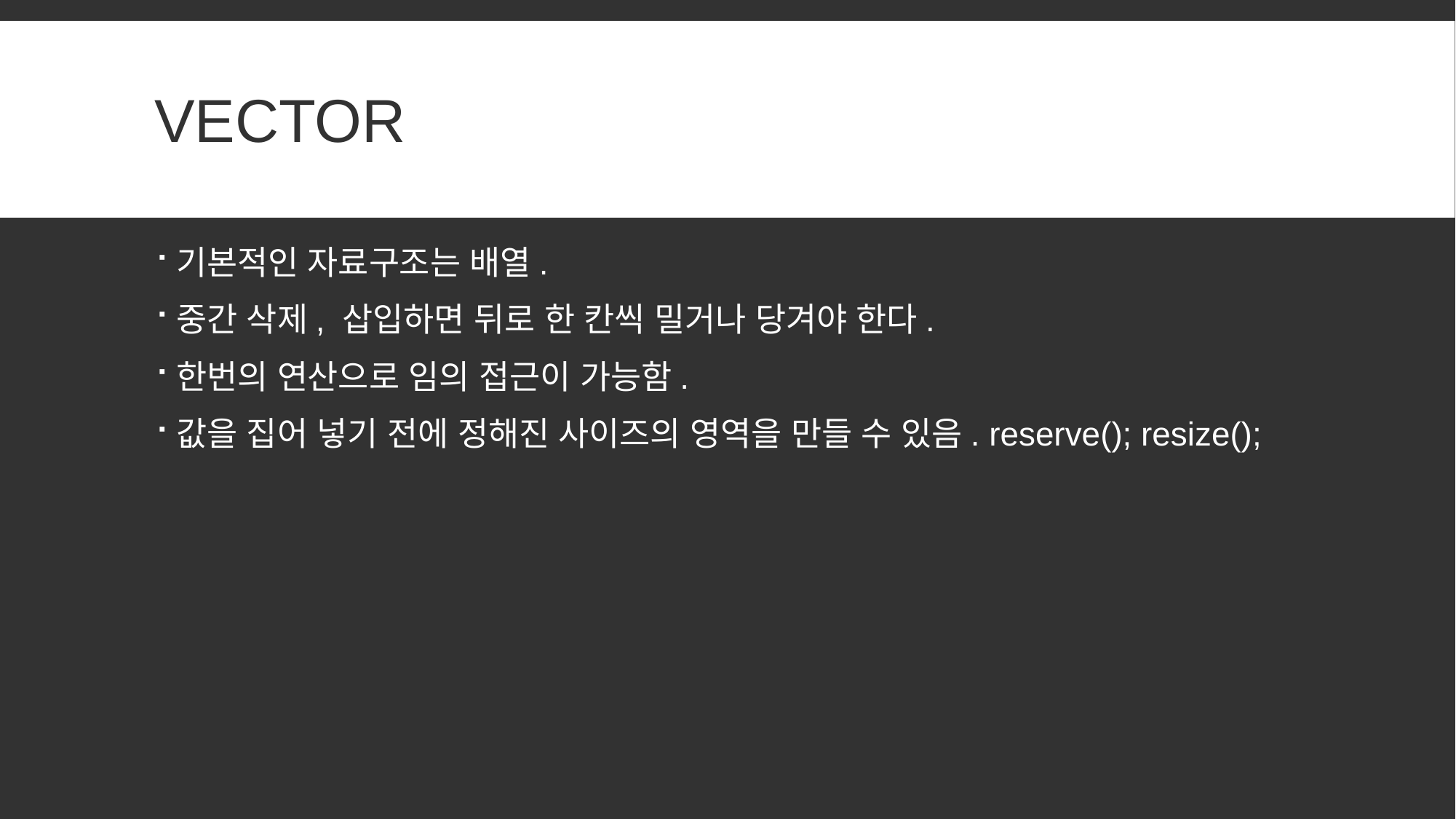

# VECTOR
기본적인 자료구조는 배열.
중간 삭제, 삽입하면 뒤로 한 칸씩 밀거나 당겨야 한다.
한번의 연산으로 임의 접근이 가능함.
값을 집어 넣기 전에 정해진 사이즈의 영역을 만들 수 있음. reserve(); resize();